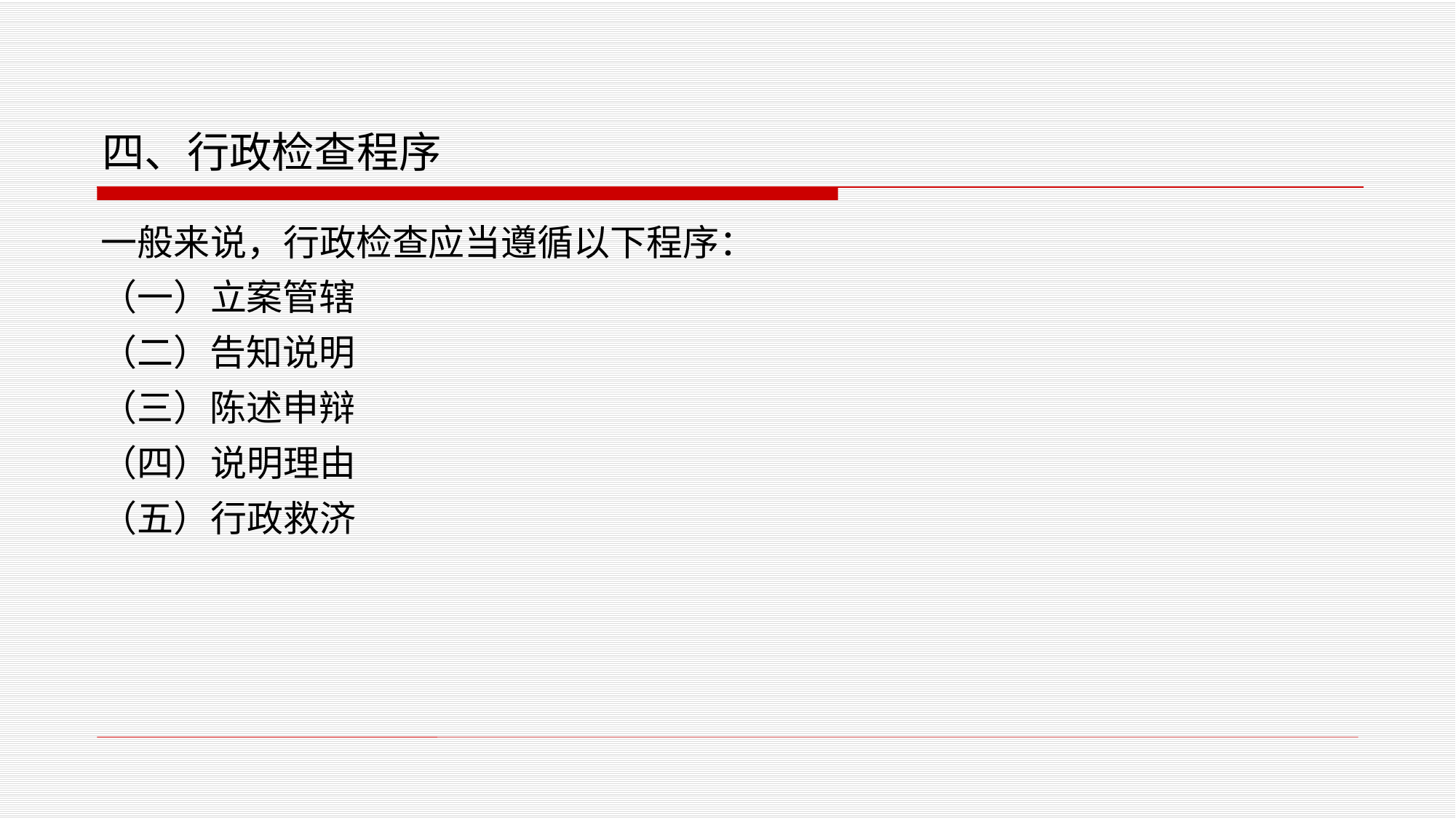

# 四、行政检查程序
一般来说，行政检查应当遵循以下程序：
（一）立案管辖
（二）告知说明
（三）陈述申辩
（四）说明理由
（五）行政救济